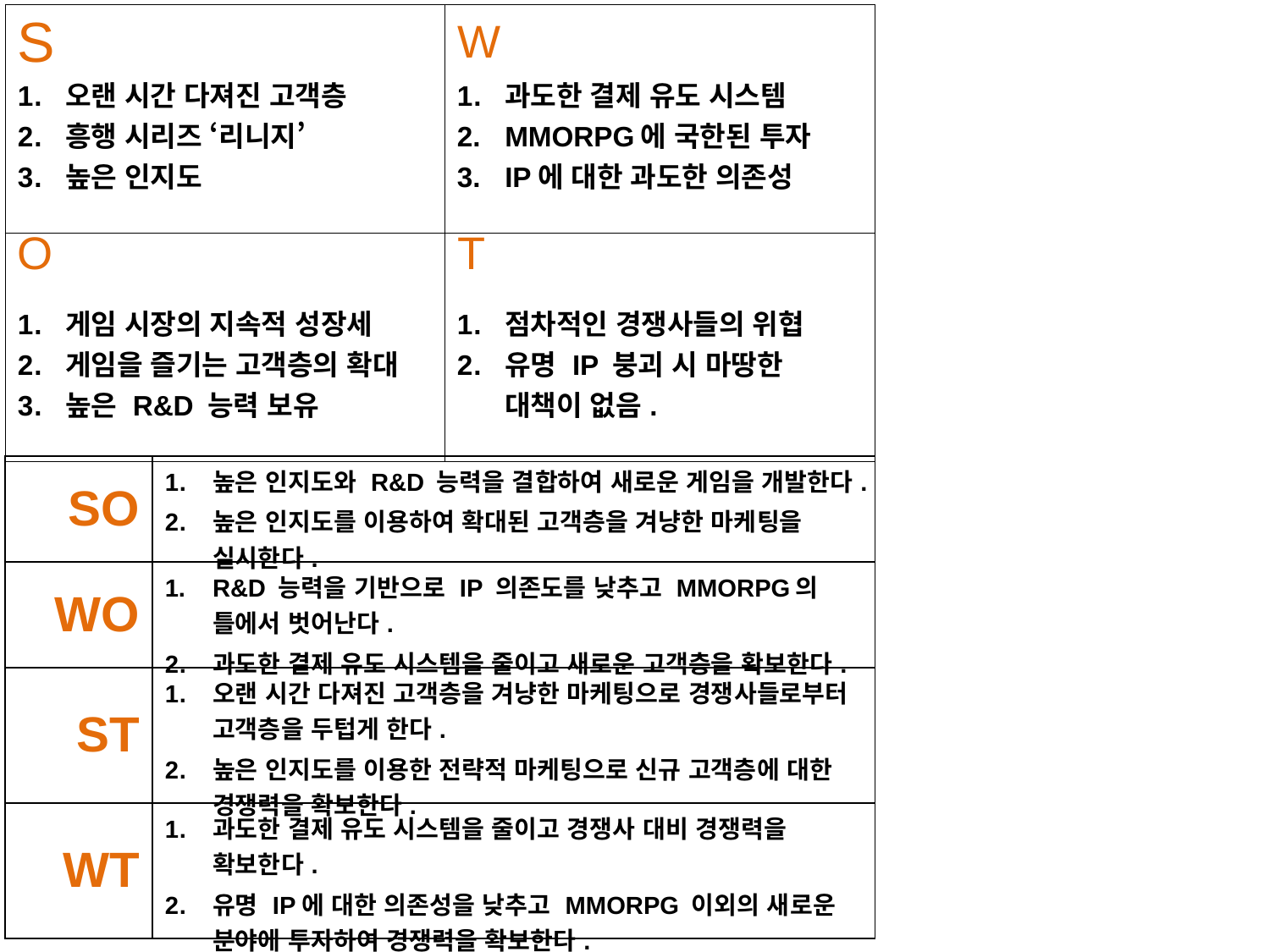

S
| 오랜 시간 다져진 고객층 흥행 시리즈 ‘리니지’ 높은 인지도 | 과도한 결제 유도 시스템 MMORPG에 국한된 투자 IP에 대한 과도한 의존성 |
| --- | --- |
| 게임 시장의 지속적 성장세 게임을 즐기는 고객층의 확대 높은 R&D 능력 보유 | 점차적인 경쟁사들의 위협 유명 IP 붕괴 시 마땅한 대책이 없음. |
W
O
T
| SO | 높은 인지도와 R&D 능력을 결합하여 새로운 게임을 개발한다. 높은 인지도를 이용하여 확대된 고객층을 겨냥한 마케팅을 실시한다. |
| --- | --- |
| WO | R&D 능력을 기반으로 IP 의존도를 낮추고 MMORPG의 틀에서 벗어난다. 과도한 결제 유도 시스템을 줄이고 새로운 고객층을 확보한다. |
| ST | 오랜 시간 다져진 고객층을 겨냥한 마케팅으로 경쟁사들로부터 고객층을 두텁게 한다. 높은 인지도를 이용한 전략적 마케팅으로 신규 고객층에 대한 경쟁력을 확보한다. |
| WT | 과도한 결제 유도 시스템을 줄이고 경쟁사 대비 경쟁력을 확보한다. 유명 IP에 대한 의존성을 낮추고 MMORPG 이외의 새로운 분야에 투자하여 경쟁력을 확보한다. |